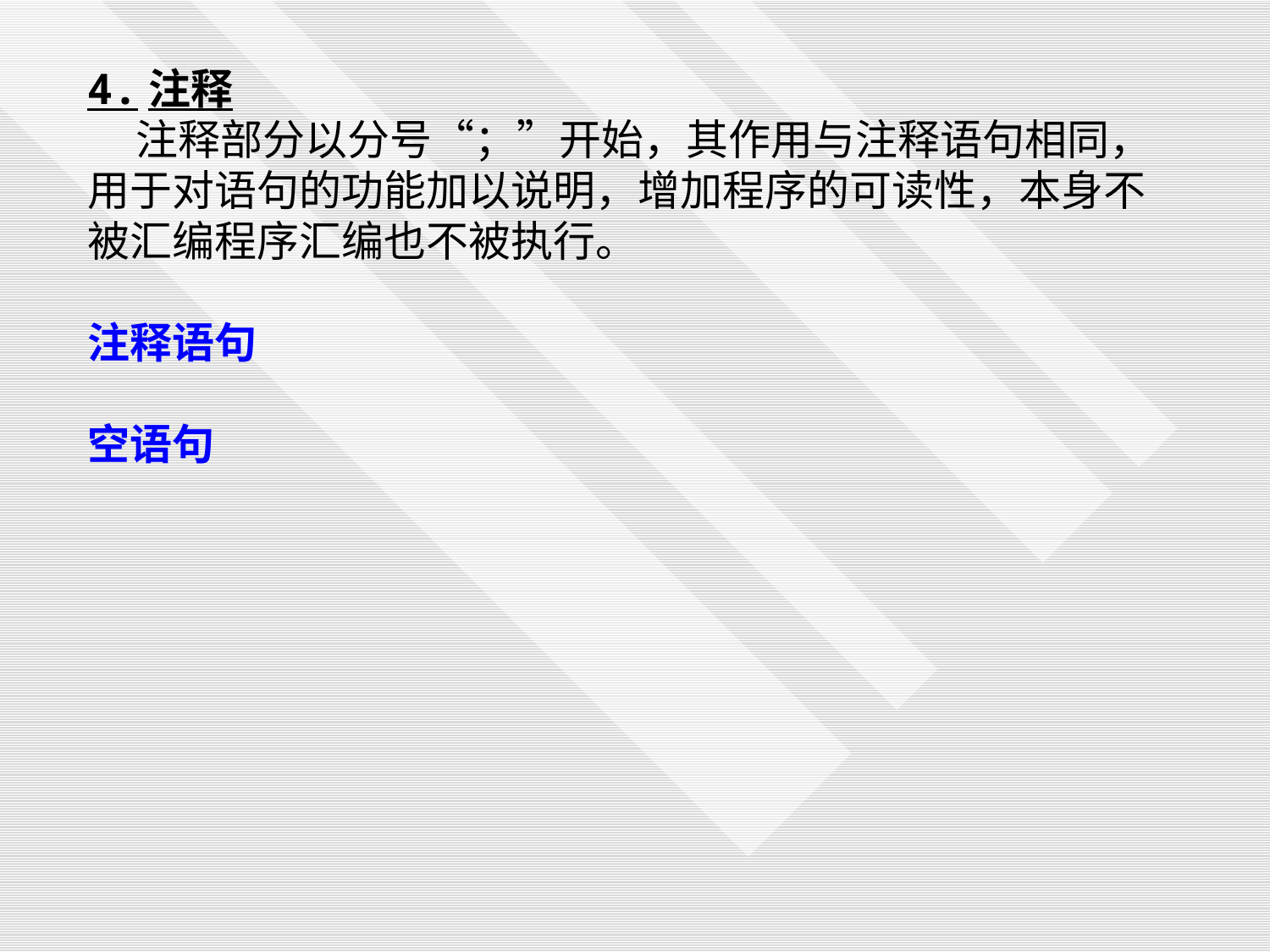

4.注释
    注释部分以分号“；”开始，其作用与注释语句相同，用于对语句的功能加以说明，增加程序的可读性，本身不被汇编程序汇编也不被执行。

注释语句

空语句